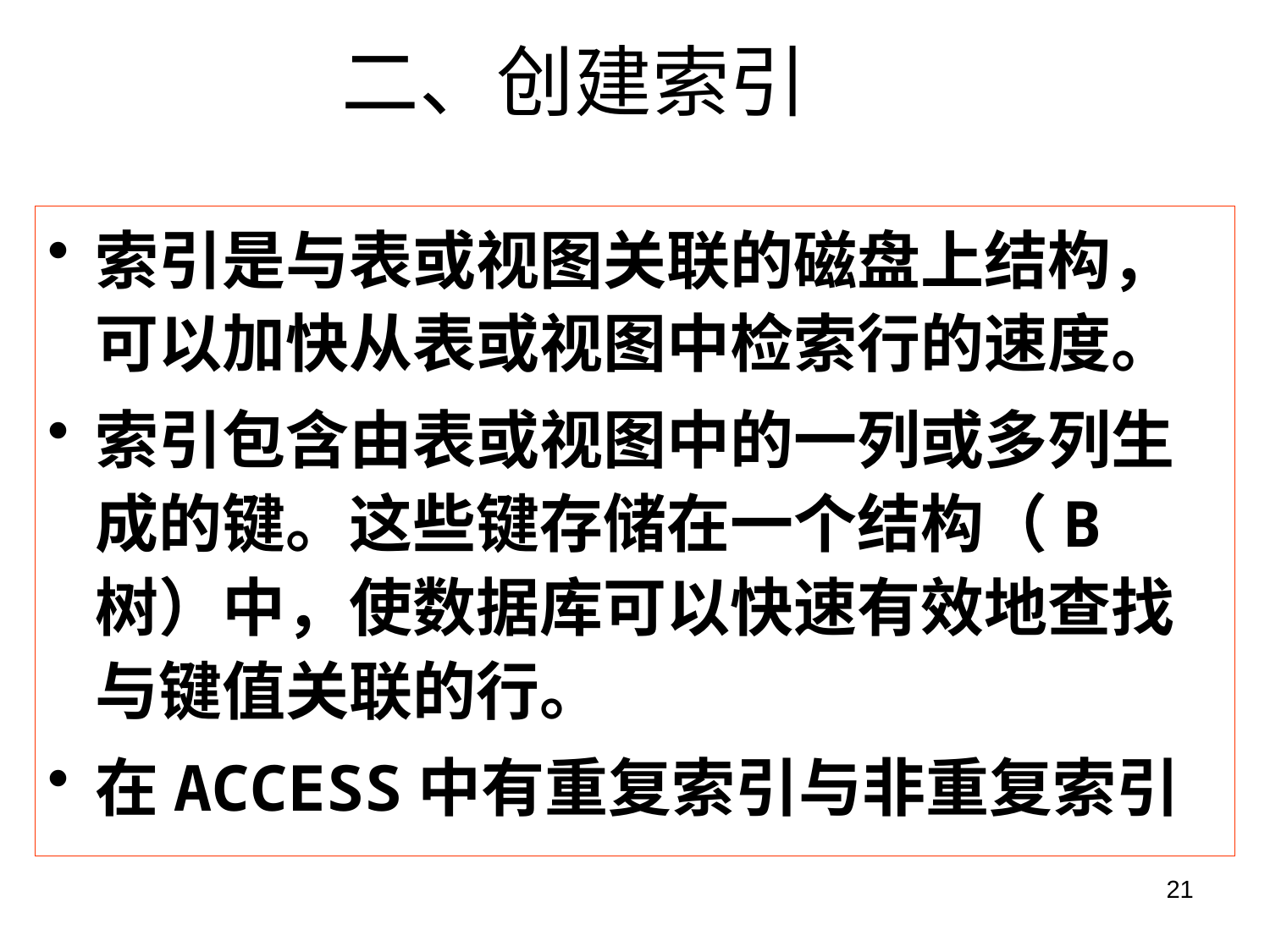

# 二、创建索引
索引是与表或视图关联的磁盘上结构，可以加快从表或视图中检索行的速度。
索引包含由表或视图中的一列或多列生成的键。这些键存储在一个结构（B 树）中，使数据库可以快速有效地查找与键值关联的行。
在ACCESS中有重复索引与非重复索引
21